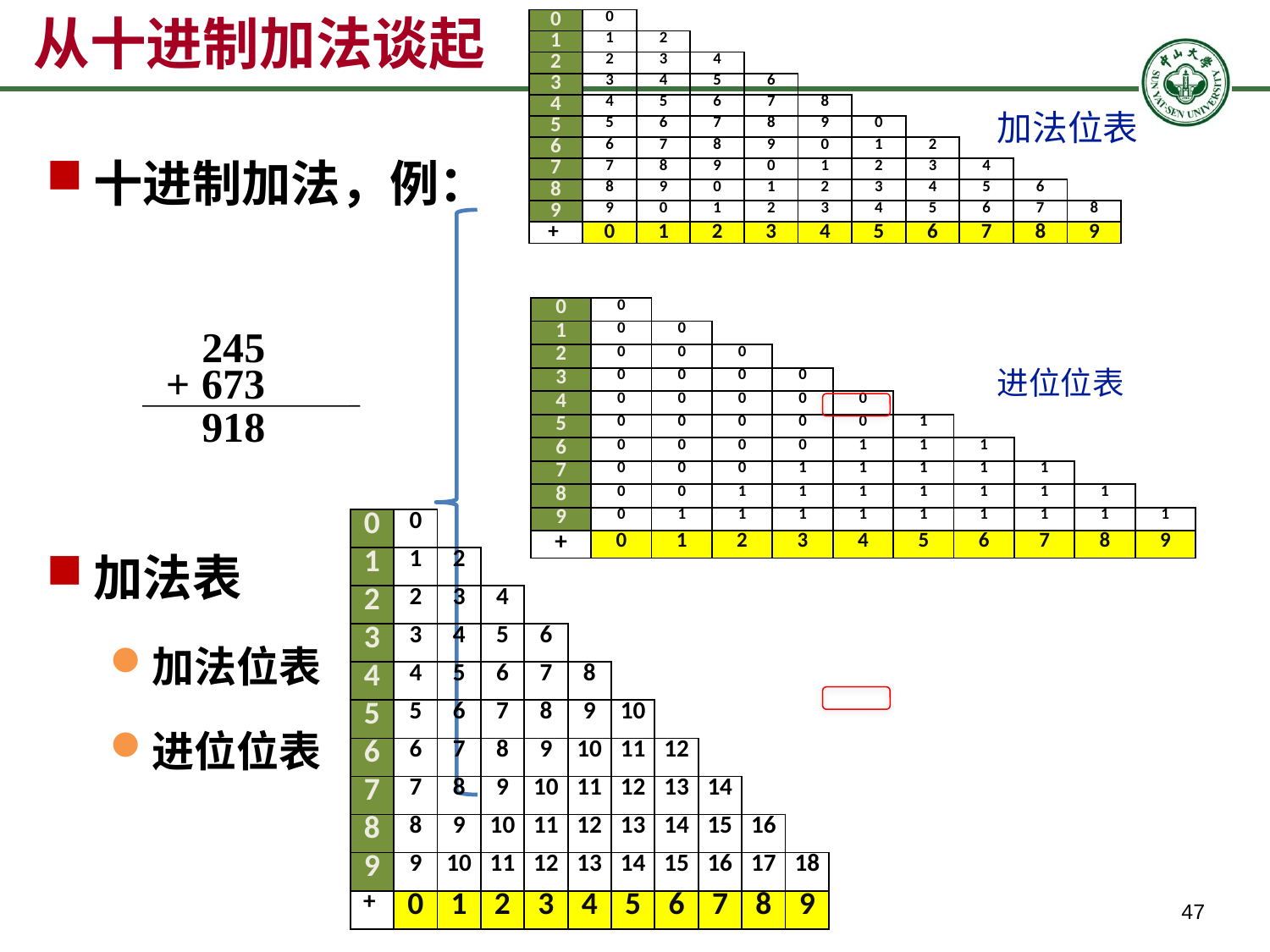

# 从十进制加法谈起
| 0 | 0 |  |  |  |  |  |  |  |  |  |
| --- | --- | --- | --- | --- | --- | --- | --- | --- | --- | --- |
| 1 | 1 | 2 |  |  |  |  |  |  |  |  |
| 2 | 2 | 3 | 4 |  |  |  |  |  |  |  |
| 3 | 3 | 4 | 5 | 6 |  |  |  |  |  |  |
| 4 | 4 | 5 | 6 | 7 | 8 |  |  |  |  |  |
| 5 | 5 | 6 | 7 | 8 | 9 | 0 |  |  |  |  |
| 6 | 6 | 7 | 8 | 9 | 0 | 1 | 2 |  |  |  |
| 7 | 7 | 8 | 9 | 0 | 1 | 2 | 3 | 4 |  |  |
| 8 | 8 | 9 | 0 | 1 | 2 | 3 | 4 | 5 | 6 |  |
| 9 | 9 | 0 | 1 | 2 | 3 | 4 | 5 | 6 | 7 | 8 |
| + | 0 | 1 | 2 | 3 | 4 | 5 | 6 | 7 | 8 | 9 |
加法位表

进位位表
十进制加法，例：

加法表
加法位表
进位位表
| 0 | 0 |  |  |  |  |  |  |  |  |  |
| --- | --- | --- | --- | --- | --- | --- | --- | --- | --- | --- |
| 1 | 0 | 0 |  |  |  |  |  |  |  |  |
| 2 | 0 | 0 | 0 |  |  |  |  |  |  |  |
| 3 | 0 | 0 | 0 | 0 |  |  |  |  |  |  |
| 4 | 0 | 0 | 0 | 0 | 0 |  |  |  |  |  |
| 5 | 0 | 0 | 0 | 0 | 0 | 1 |  |  |  |  |
| 6 | 0 | 0 | 0 | 0 | 1 | 1 | 1 |  |  |  |
| 7 | 0 | 0 | 0 | 1 | 1 | 1 | 1 | 1 |  |  |
| 8 | 0 | 0 | 1 | 1 | 1 | 1 | 1 | 1 | 1 |  |
| 9 | 0 | 1 | 1 | 1 | 1 | 1 | 1 | 1 | 1 | 1 |
| + | 0 | 1 | 2 | 3 | 4 | 5 | 6 | 7 | 8 | 9 |
    245

+

673

   918

| 0 | 0 |  |  |  |  |  |  |  |  |  |
| --- | --- | --- | --- | --- | --- | --- | --- | --- | --- | --- |
| 1 | 1 | 2 |  |  |  |  |  |  |  |  |
| 2 | 2 | 3 | 4 |  |  |  |  |  |  |  |
| 3 | 3 | 4 | 5 | 6 |  |  |  |  |  |  |
| 4 | 4 | 5 | 6 | 7 | 8 |  |  |  |  |  |
| 5 | 5 | 6 | 7 | 8 | 9 | 10 |  |  |  |  |
| 6 | 6 | 7 | 8 | 9 | 10 | 11 | 12 |  |  |  |
| 7 | 7 | 8 | 9 | 10 | 11 | 12 | 13 | 14 |  |  |
| 8 | 8 | 9 | 10 | 11 | 12 | 13 | 14 | 15 | 16 |  |
| 9 | 9 | 10 | 11 | 12 | 13 | 14 | 15 | 16 | 17 | 18 |
| + | 0 | 1 | 2 | 3 | 4 | 5 | 6 | 7 | 8 | 9 |